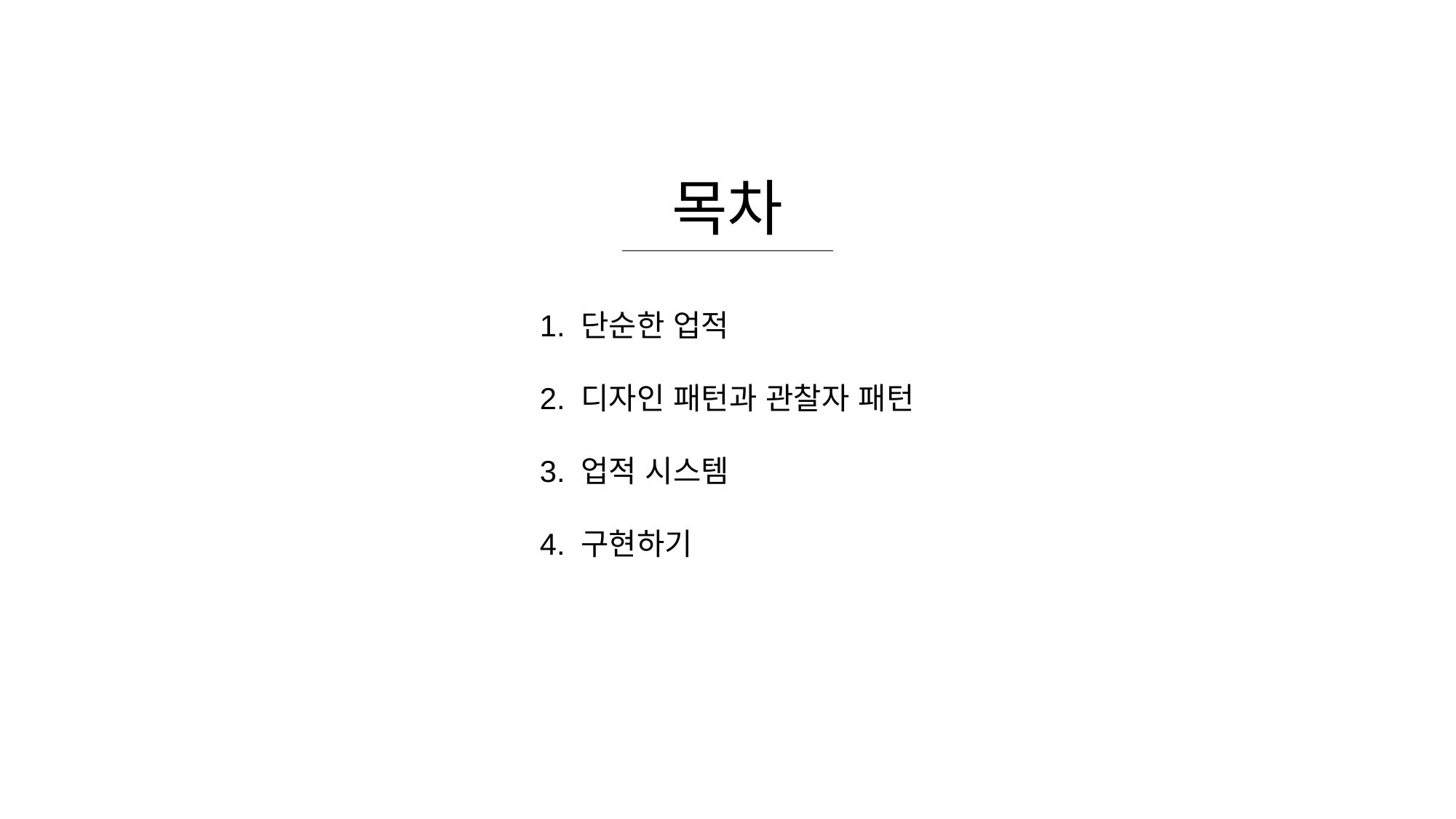

목차
1. 단순한 업적

2. 디자인 패턴과 관찰자 패턴

3. 업적 시스템

4. 구현하기